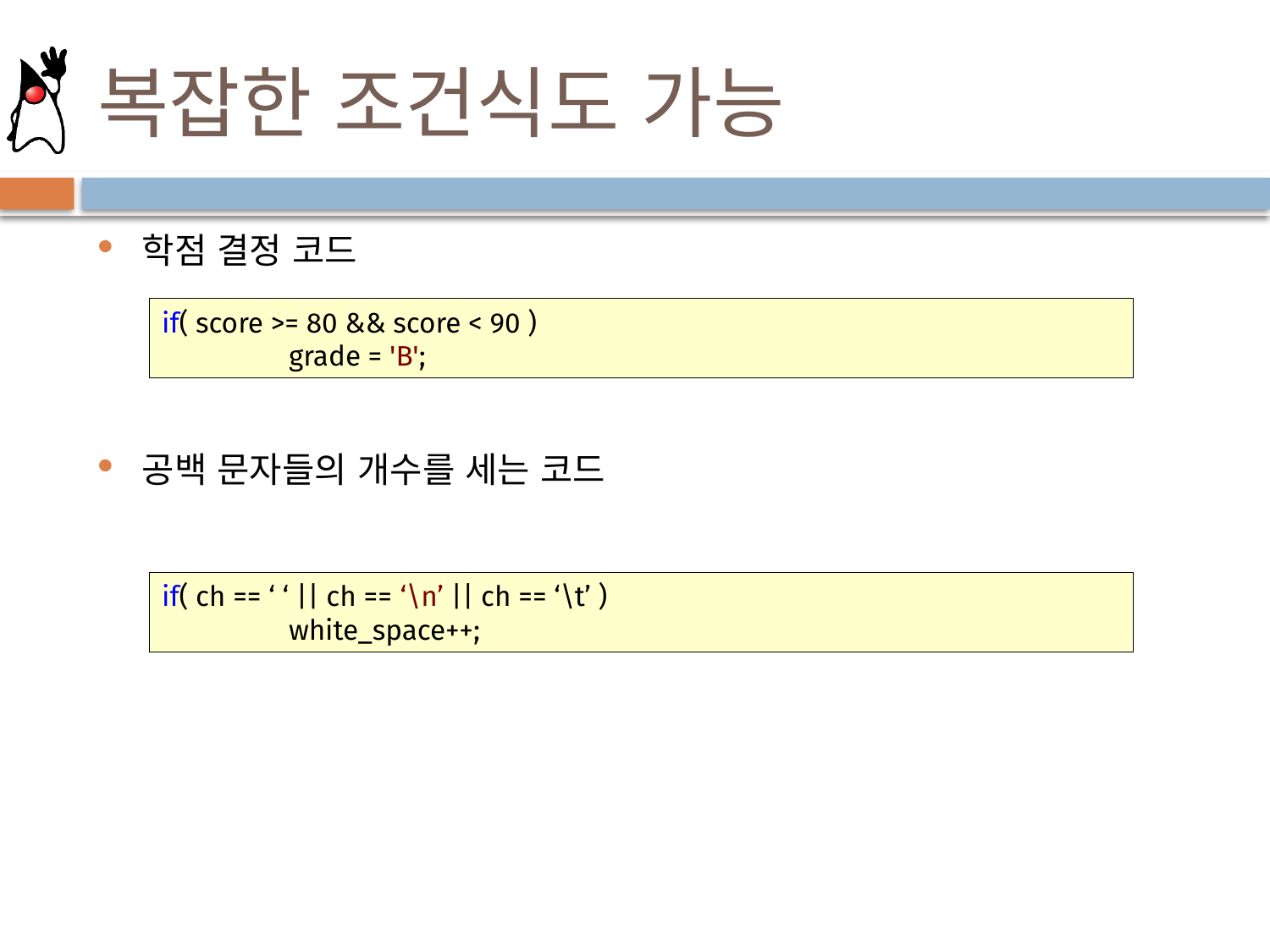

# 복잡한 조건식도 가능
학점 결정 코드

공백 문자들의 개수를 세는 코드

if( score >= 80 && score < 90 )
	grade = 'B';
if( ch == ‘ ‘ || ch == ‘\n’ || ch == ‘\t’ )
	white_space++;